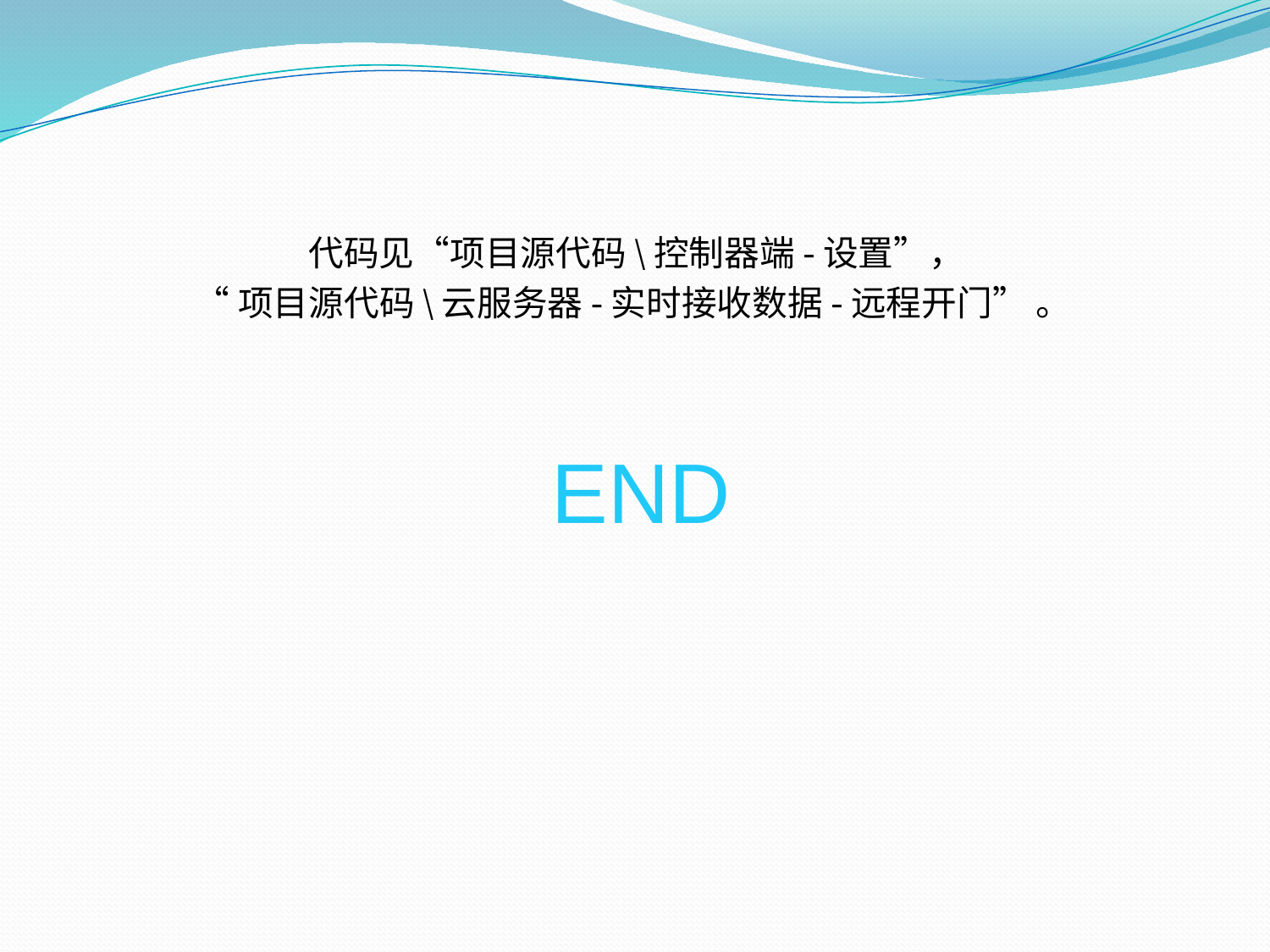

代码见“项目源代码\控制器端-设置”，
“项目源代码\云服务器-实时接收数据-远程开门” 。

 END